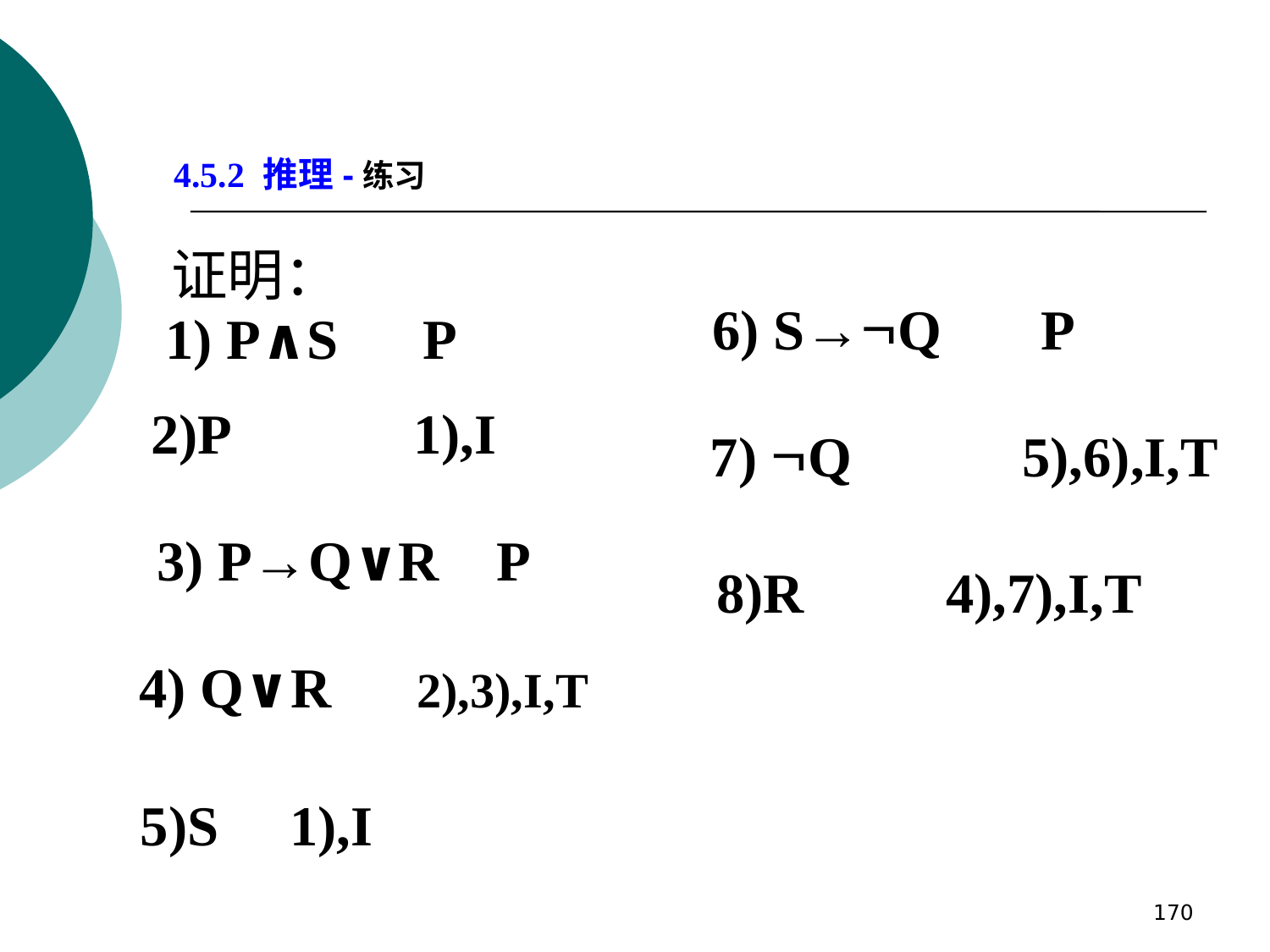

4.5.2 推理-练习
证明：
 6) S→¬Q       P
1) P∧S      P
2)P             1),I
7) ¬Q            5),6),I,T
3) P→Q∨R    P
 8)R          4),7),I,T
 4) Q∨R      2),3),I,T
5)S     1),I
170